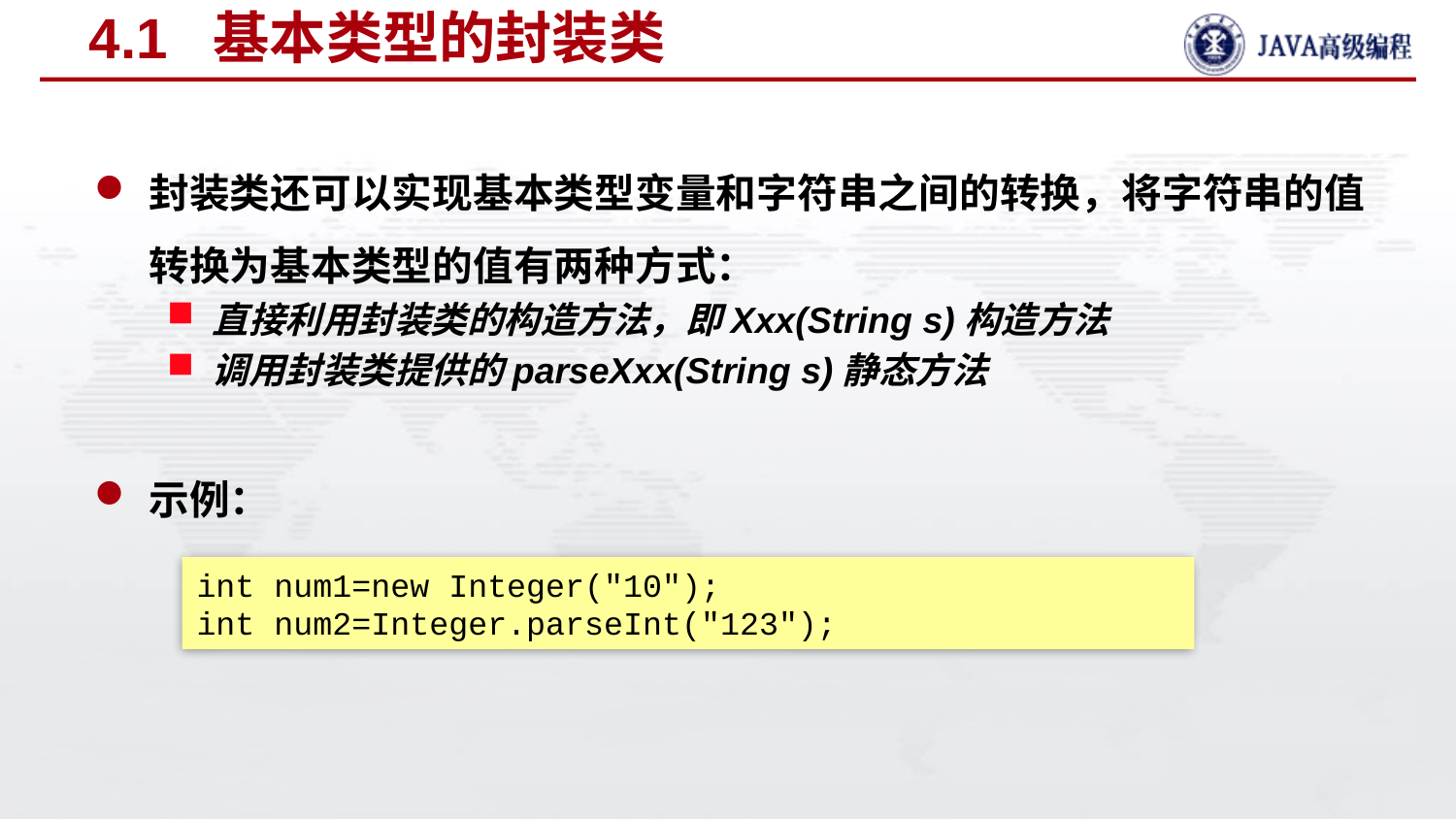

# 4.1  基本类型的封装类
封装类还可以实现基本类型变量和字符串之间的转换，将字符串的值转换为基本类型的值有两种方式：
直接利用封装类的构造方法，即Xxx(String s)构造方法
调用封装类提供的parseXxx(String s)静态方法

示例：

int num1=new Integer("10");
int num2=Integer.parseInt("123");